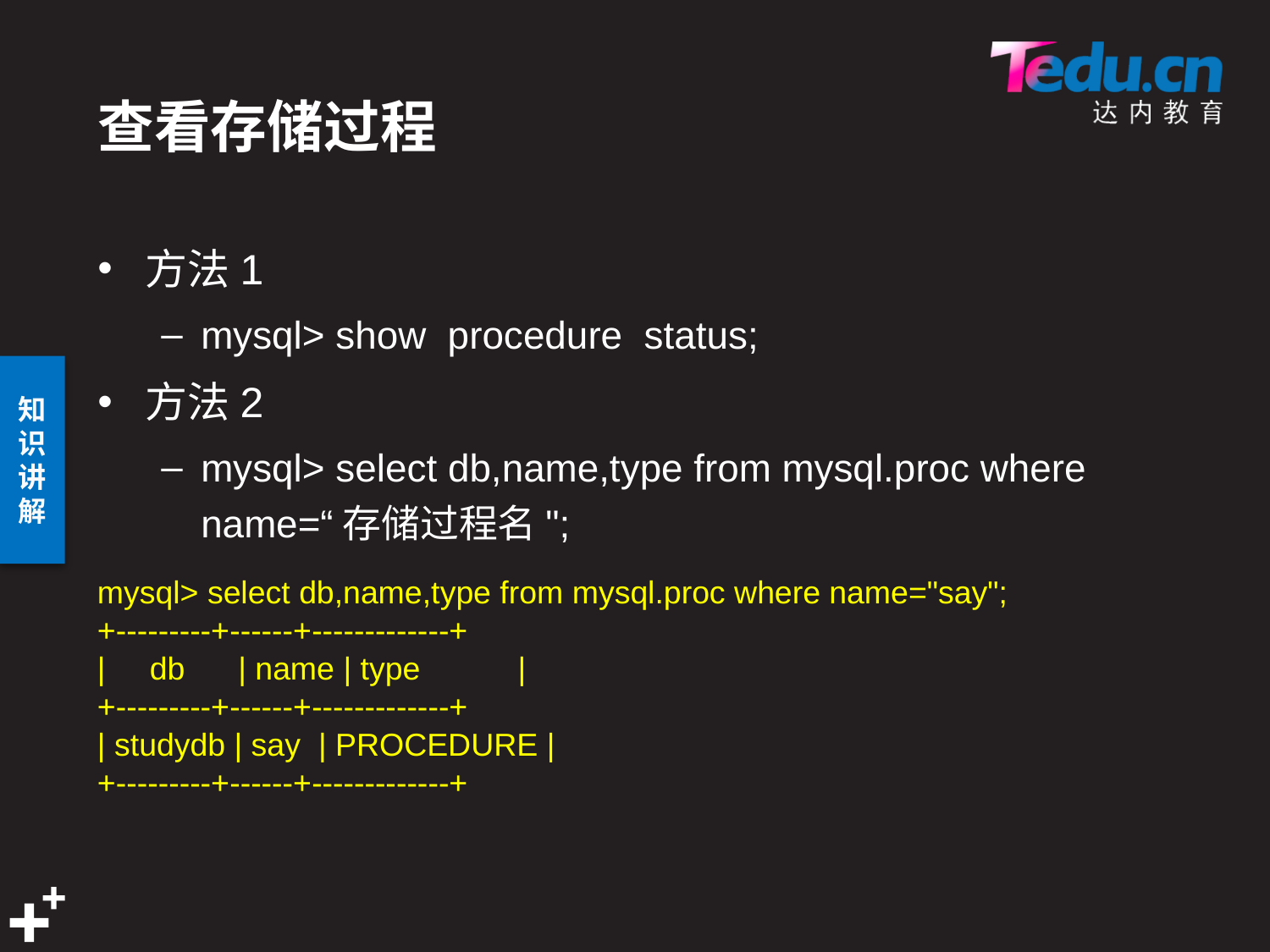

# 查看存储过程
方法1
mysql> show  procedure  status;
方法2
mysql> select db,name,type from mysql.proc where name=“存储过程名";
mysql> select db,name,type from mysql.proc where name="say";
+---------+------+-------------+
|     db      | name | type           |
+---------+------+-------------+
| studydb | say  | PROCEDURE |
+---------+------+-------------+